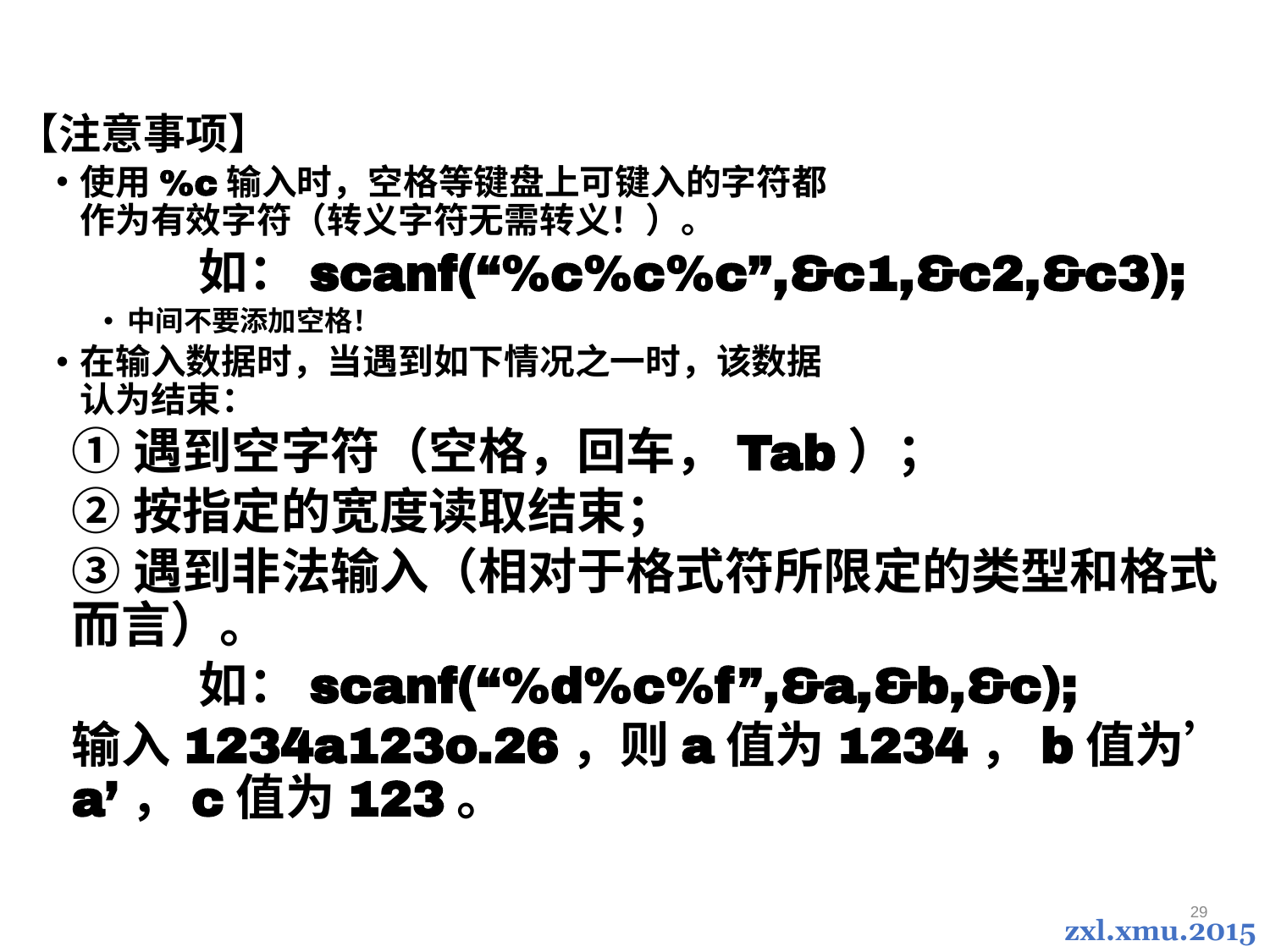

【注意事项】
使用%c输入时，空格等键盘上可键入的字符都
作为有效字符（转义字符无需转义！）。
	如：scanf(“%c%c%c”,&c1,&c2,&c3);
中间不要添加空格！
在输入数据时，当遇到如下情况之一时，该数据
认为结束：
①遇到空字符（空格，回车，Tab）；
②按指定的宽度读取结束；
③遇到非法输入（相对于格式符所限定的类型和格式而言）。
	如：scanf(“%d%c%f”,&a,&b,&c);
输入1234a123o.26，则a值为1234，b值为’a’，c值为123。

29